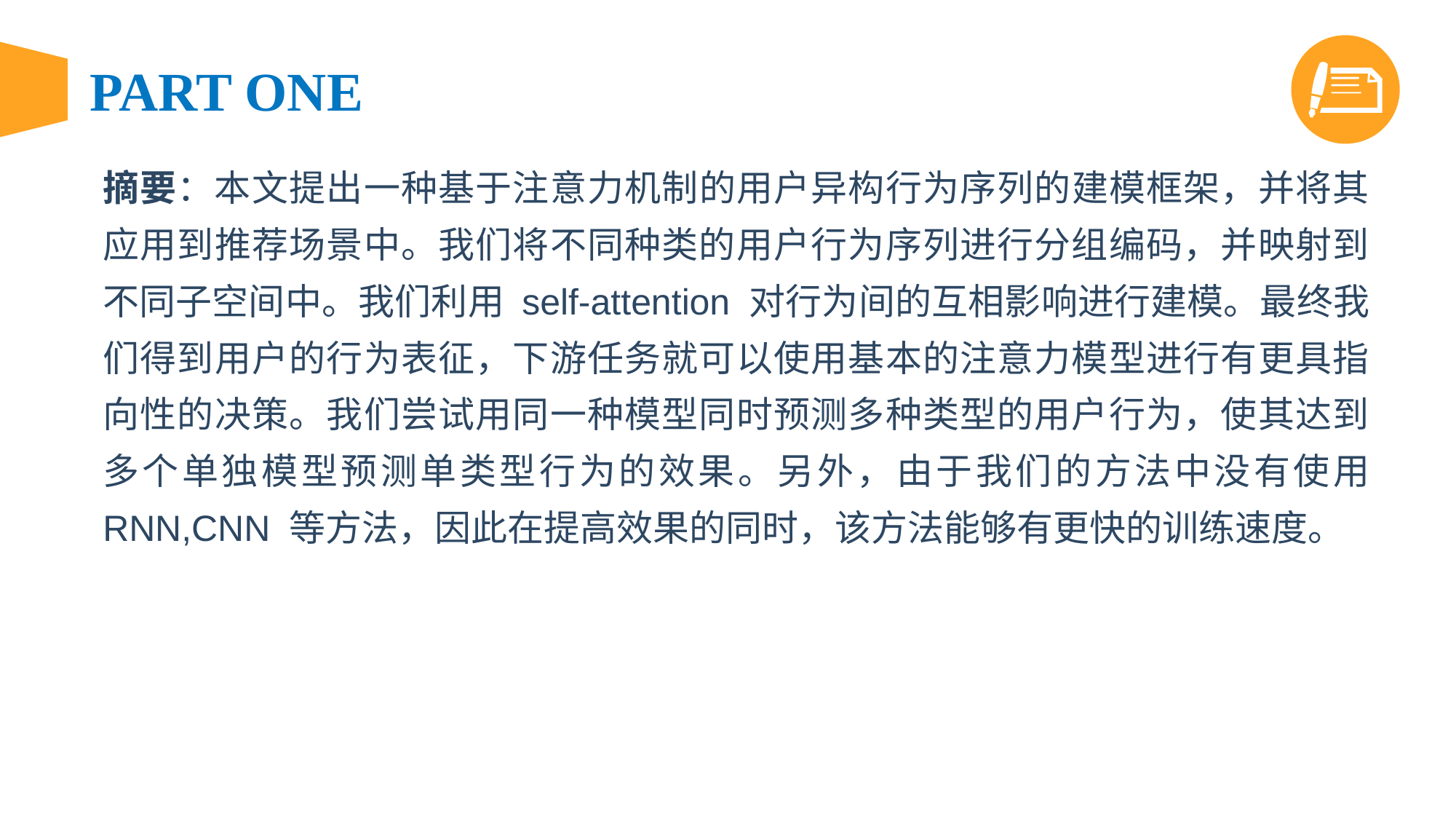

摘要：本文提出一种基于注意力机制的用户异构行为序列的建模框架，并将其应用到推荐场景中。我们将不同种类的用户行为序列进行分组编码，并映射到不同子空间中。我们利用 self-attention 对行为间的互相影响进行建模。最终我们得到用户的行为表征，下游任务就可以使用基本的注意力模型进行有更具指向性的决策。我们尝试用同一种模型同时预测多种类型的用户行为，使其达到多个单独模型预测单类型行为的效果。另外，由于我们的方法中没有使用 RNN,CNN 等方法，因此在提高效果的同时，该方法能够有更快的训练速度。